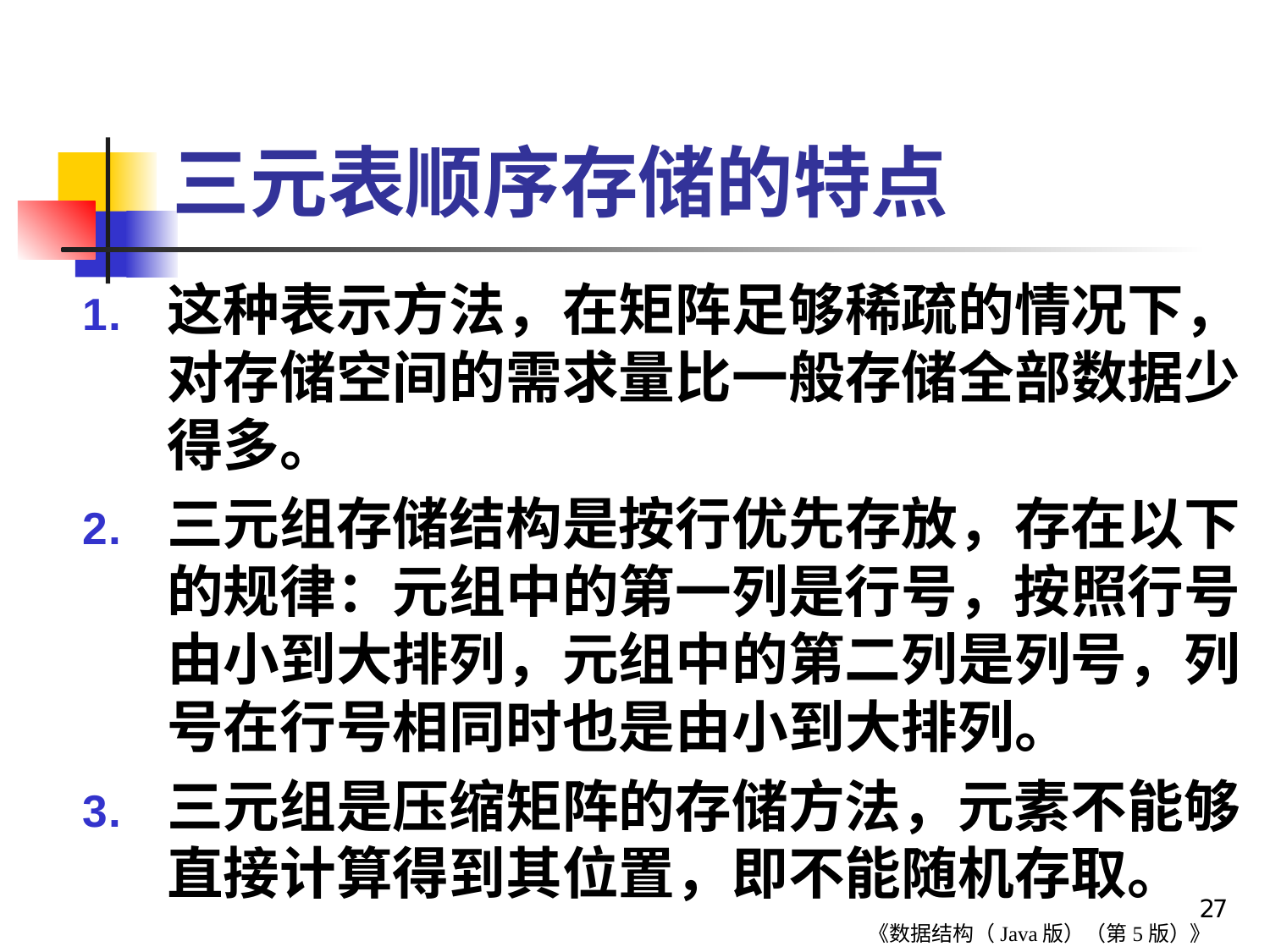

# 三元表顺序存储的特点
这种表示方法，在矩阵足够稀疏的情况下，对存储空间的需求量比一般存储全部数据少得多。
三元组存储结构是按行优先存放，存在以下的规律：元组中的第一列是行号，按照行号由小到大排列，元组中的第二列是列号，列号在行号相同时也是由小到大排列。
三元组是压缩矩阵的存储方法，元素不能够直接计算得到其位置，即不能随机存取。

27
《数据结构（Java版）（第5版）》